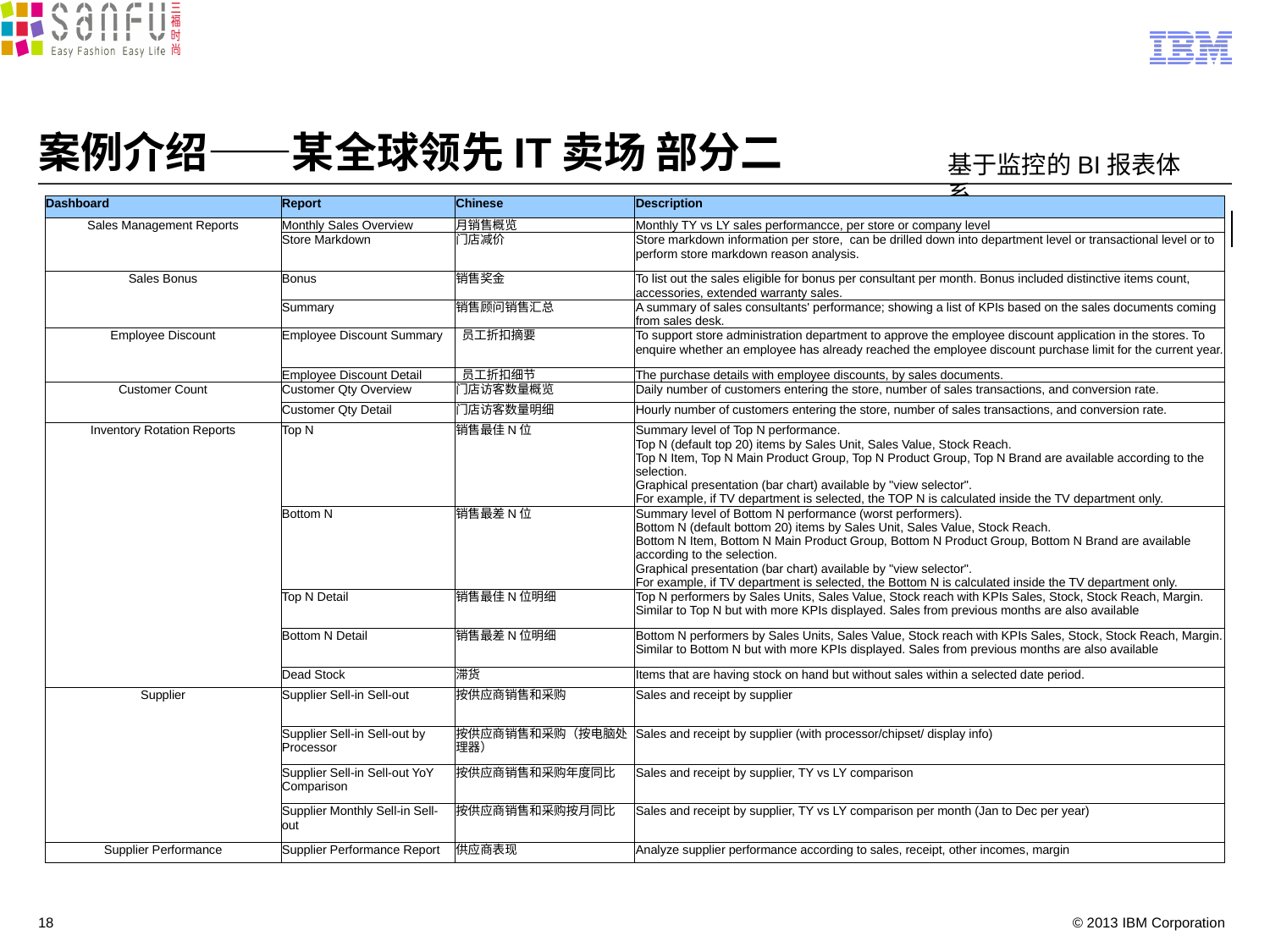

# 案例介绍——某全球领先IT卖场 部分二
基于监控的BI报表体系
| Dashboard | Report | Chinese | Description |
| --- | --- | --- | --- |
| Sales Management Reports | Monthly Sales Overview | 月销售概览 | Monthly TY vs LY sales performancce, per store or company level |
|  | Store Markdown | 门店减价 | Store markdown information per store, can be drilled down into department level or transactional level or to perform store markdown reason analysis. |
| Sales Bonus | Bonus | 销售奖金 | To list out the sales eligible for bonus per consultant per month. Bonus included distinctive items count, accessories, extended warranty sales. |
|  | Summary | 销售顾问销售汇总 | A summary of sales consultants' performance; showing a list of KPIs based on the sales documents coming from sales desk. |
| Employee Discount | Employee Discount Summary | 员工折扣摘要 | To support store administration department to approve the employee discount application in the stores. To enquire whether an employee has already reached the employee discount purchase limit for the current year. |
|  | Employee Discount Detail | 员工折扣细节 | The purchase details with employee discounts, by sales documents. |
| Customer Count | Customer Qty Overview | 门店访客数量概览 | Daily number of customers entering the store, number of sales transactions, and conversion rate. |
|  | Customer Qty Detail | 门店访客数量明细 | Hourly number of customers entering the store, number of sales transactions, and conversion rate. |
| Inventory Rotation Reports | Top N | 销售最佳N位 | Summary level of Top N performance. Top N (default top 20) items by Sales Unit, Sales Value, Stock Reach. Top N Item, Top N Main Product Group, Top N Product Group, Top N Brand are available according to the selection. Graphical presentation (bar chart) available by "view selector". For example, if TV department is selected, the TOP N is calculated inside the TV department only. |
|  | Bottom N | 销售最差N位 | Summary level of Bottom N performance (worst performers). Bottom N (default bottom 20) items by Sales Unit, Sales Value, Stock Reach. Bottom N Item, Bottom N Main Product Group, Bottom N Product Group, Bottom N Brand are available according to the selection. Graphical presentation (bar chart) available by "view selector". For example, if TV department is selected, the Bottom N is calculated inside the TV department only. |
|  | Top N Detail | 销售最佳N位明细 | Top N performers by Sales Units, Sales Value, Stock reach with KPIs Sales, Stock, Stock Reach, Margin. Similar to Top N but with more KPIs displayed. Sales from previous months are also available |
|  | Bottom N Detail | 销售最差N位明细 | Bottom N performers by Sales Units, Sales Value, Stock reach with KPIs Sales, Stock, Stock Reach, Margin. Similar to Bottom N but with more KPIs displayed. Sales from previous months are also available |
|  | Dead Stock | 滞货 | Items that are having stock on hand but without sales within a selected date period. |
| Supplier | Supplier Sell-in Sell-out | 按供应商销售和采购 | Sales and receipt by supplier |
|  | Supplier Sell-in Sell-out by Processor | 按供应商销售和采购（按电脑处理器） | Sales and receipt by supplier (with processor/chipset/ display info) |
|  | Supplier Sell-in Sell-out YoY Comparison | 按供应商销售和采购年度同比 | Sales and receipt by supplier, TY vs LY comparison |
|  | Supplier Monthly Sell-in Sell-out | 按供应商销售和采购按月同比 | Sales and receipt by supplier, TY vs LY comparison per month (Jan to Dec per year) |
| Supplier Performance | Supplier Performance Report | 供应商表现 | Analyze supplier performance according to sales, receipt, other incomes, margin |
18